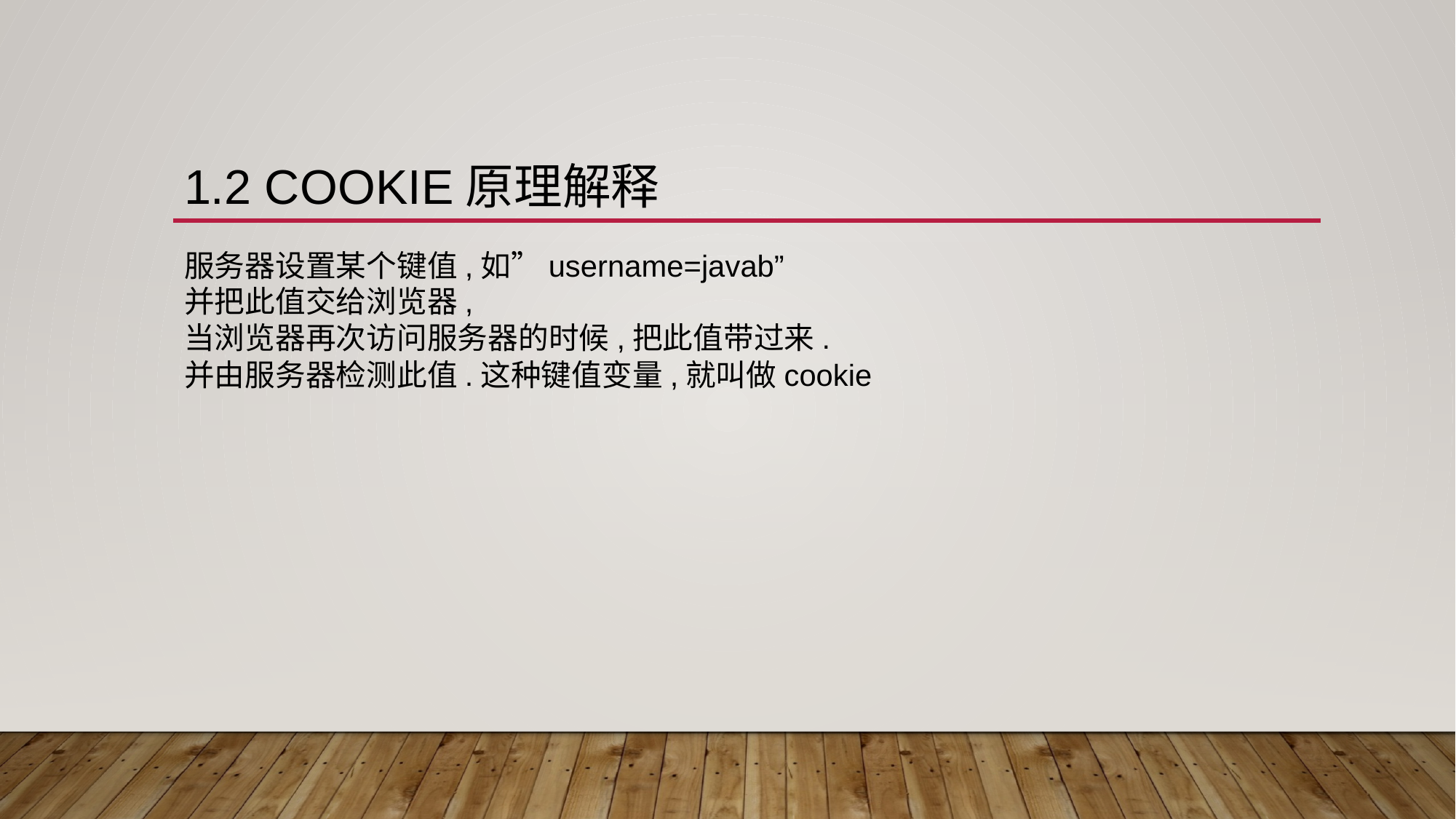

# 1.2 cookie原理解释
服务器设置某个键值,如”username=javab”
并把此值交给浏览器,
当浏览器再次访问服务器的时候,把此值带过来.
并由服务器检测此值.这种键值变量,就叫做cookie